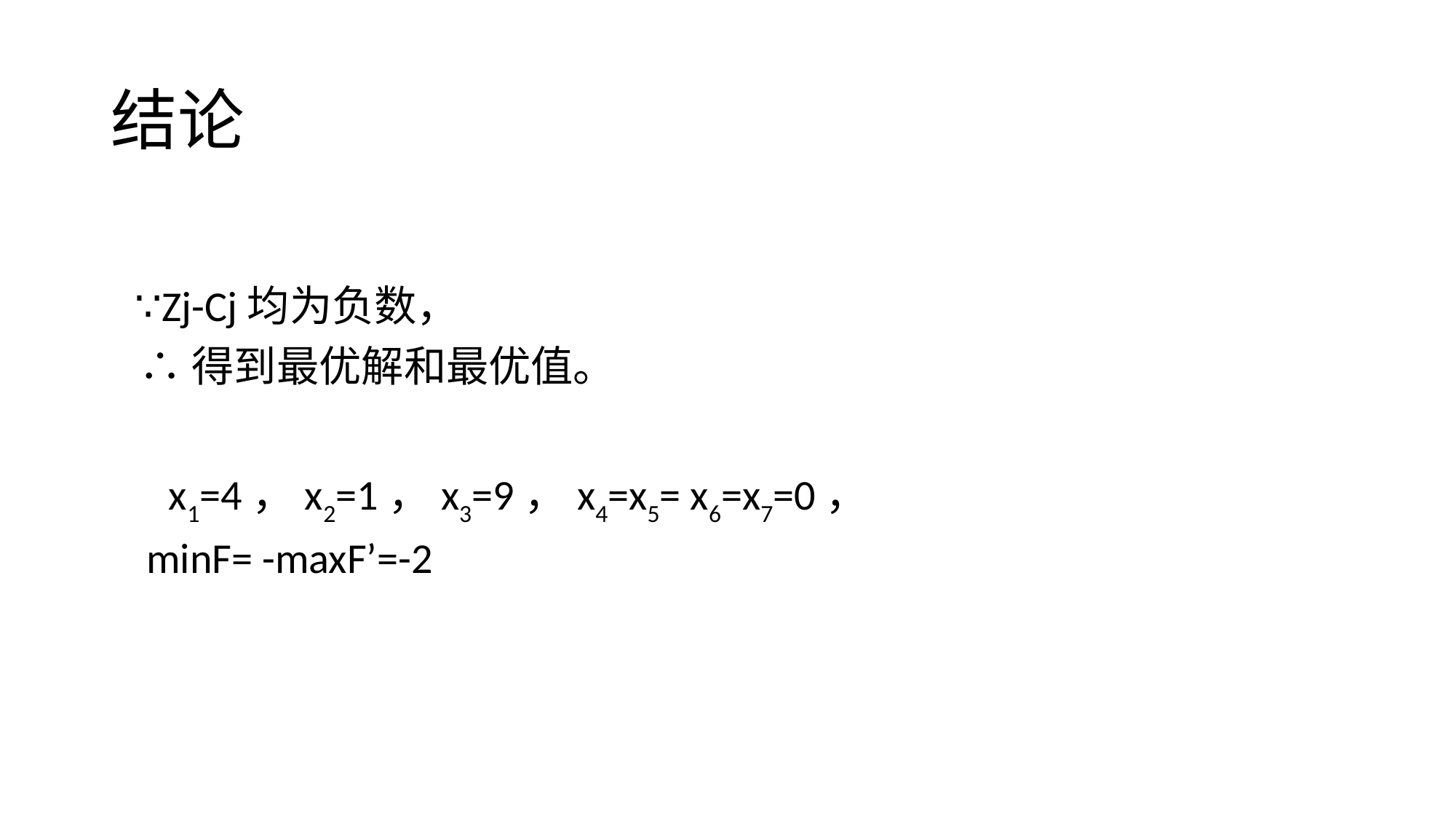

# 结论

  ∵Zj-Cj均为负数，
   ∴得到最优解和最优值。

      x1=4，x2=1，x3=9，x4=x5= x6=x7=0，
   minF= -maxF’=-2